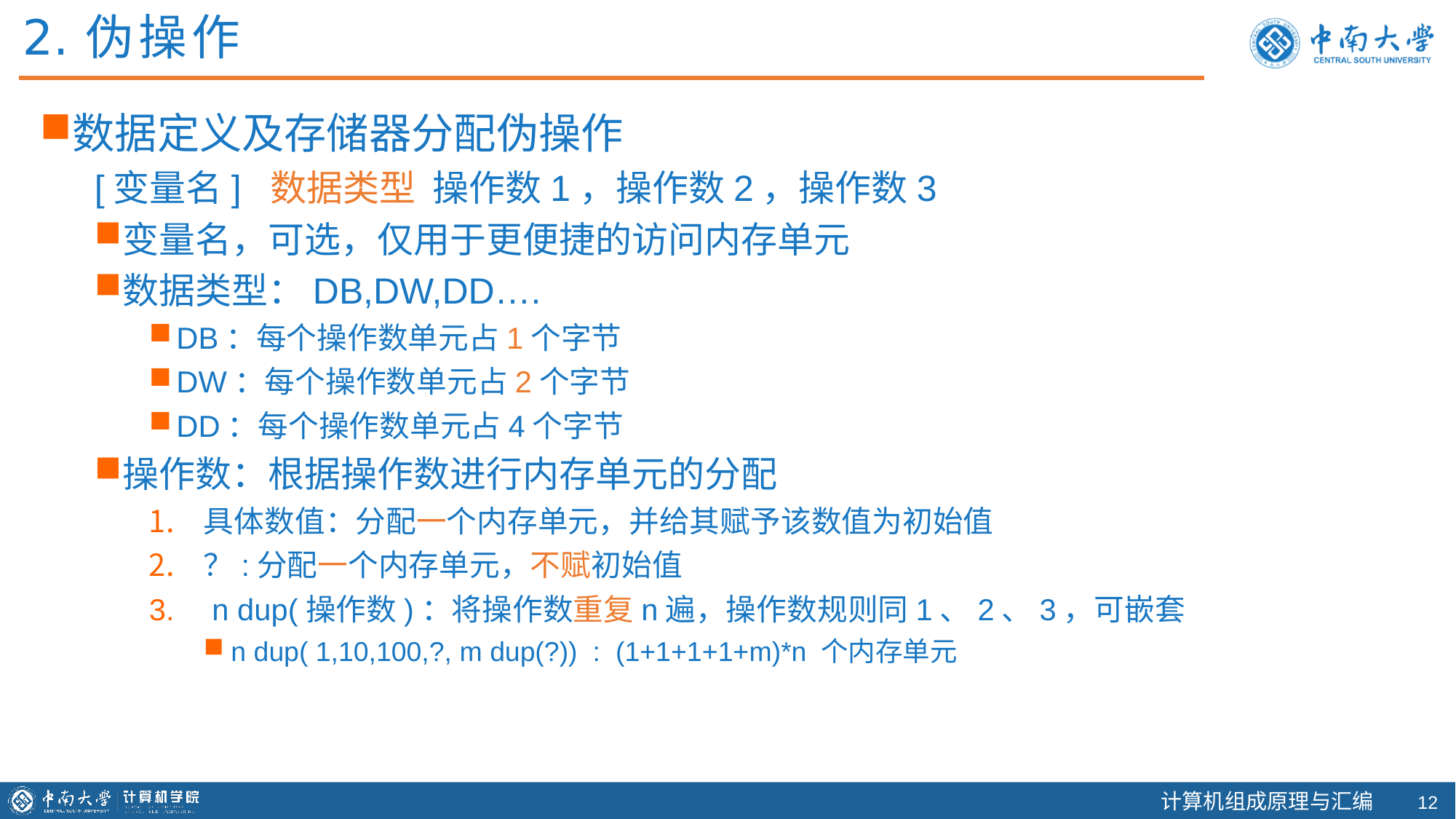

2.伪操作
数据定义及存储器分配伪操作
[变量名]  数据类型  操作数1，操作数2，操作数3
变量名，可选，仅用于更便捷的访问内存单元
数据类型：DB,DW,DD….
DB：每个操作数单元占1个字节
DW：每个操作数单元占2个字节
DD：每个操作数单元占4个字节
操作数：根据操作数进行内存单元的分配
具体数值：分配一个内存单元，并给其赋予该数值为初始值
？:分配一个内存单元，不赋初始值
 n dup(操作数)：将操作数重复n遍，操作数规则同1、2、3，可嵌套
n dup( 1,10,100,?, m dup(?))  :  (1+1+1+1+m)*n 个内存单元

12